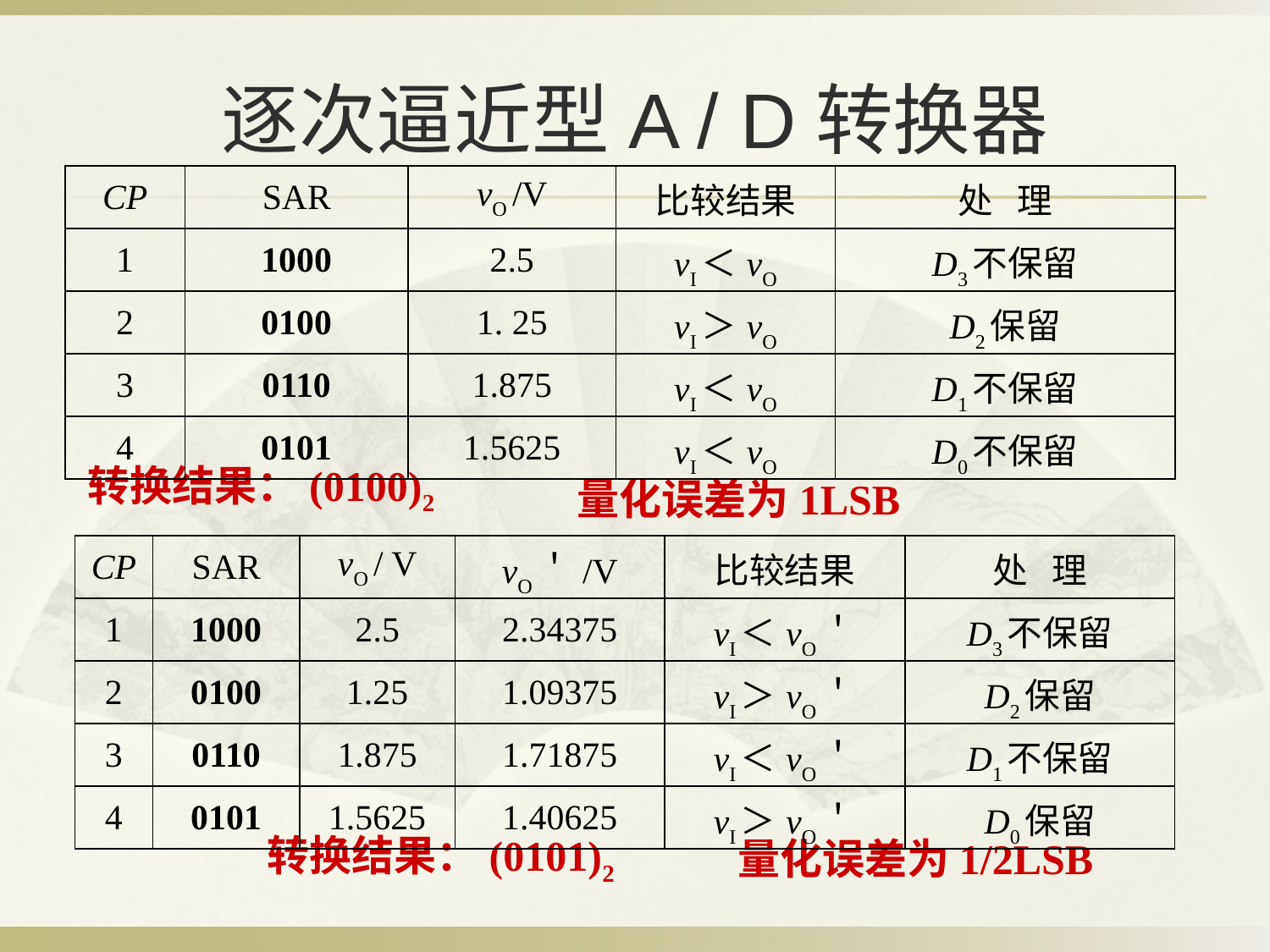

# 逐次逼近型A / D转换器
| CP | SAR | vO /V | 比较结果 | 处 理 |
| --- | --- | --- | --- | --- |
| 1 | 1000 | 2.5 | vI＜vO | D3不保留 |
| 2 | 0100 | 1. 25 | vI＞vO | D2保留 |
| 3 | 0110 | 1.875 | vI＜vO | D1不保留 |
| 4 | 0101 | 1.5625 | vI＜vO | D0不保留 |

转换结果：(0100)2
量化误差为1LSB
| CP | SAR | vO / V | vO＇/V | 比较结果 | 处 理 |
| --- | --- | --- | --- | --- | --- |
| 1 | 1000 | 2.5 | 2.34375 | vI＜vO＇ | D3不保留 |
| 2 | 0100 | 1.25 | 1.09375 | vI＞vO＇ | D2保留 |
| 3 | 0110 | 1.875 | 1.71875 | vI＜vO＇ | D1不保留 |
| 4 | 0101 | 1.5625 | 1.40625 | vI＞vO＇ | D0保留 |
转换结果：(0101)2
量化误差为1/2LSB